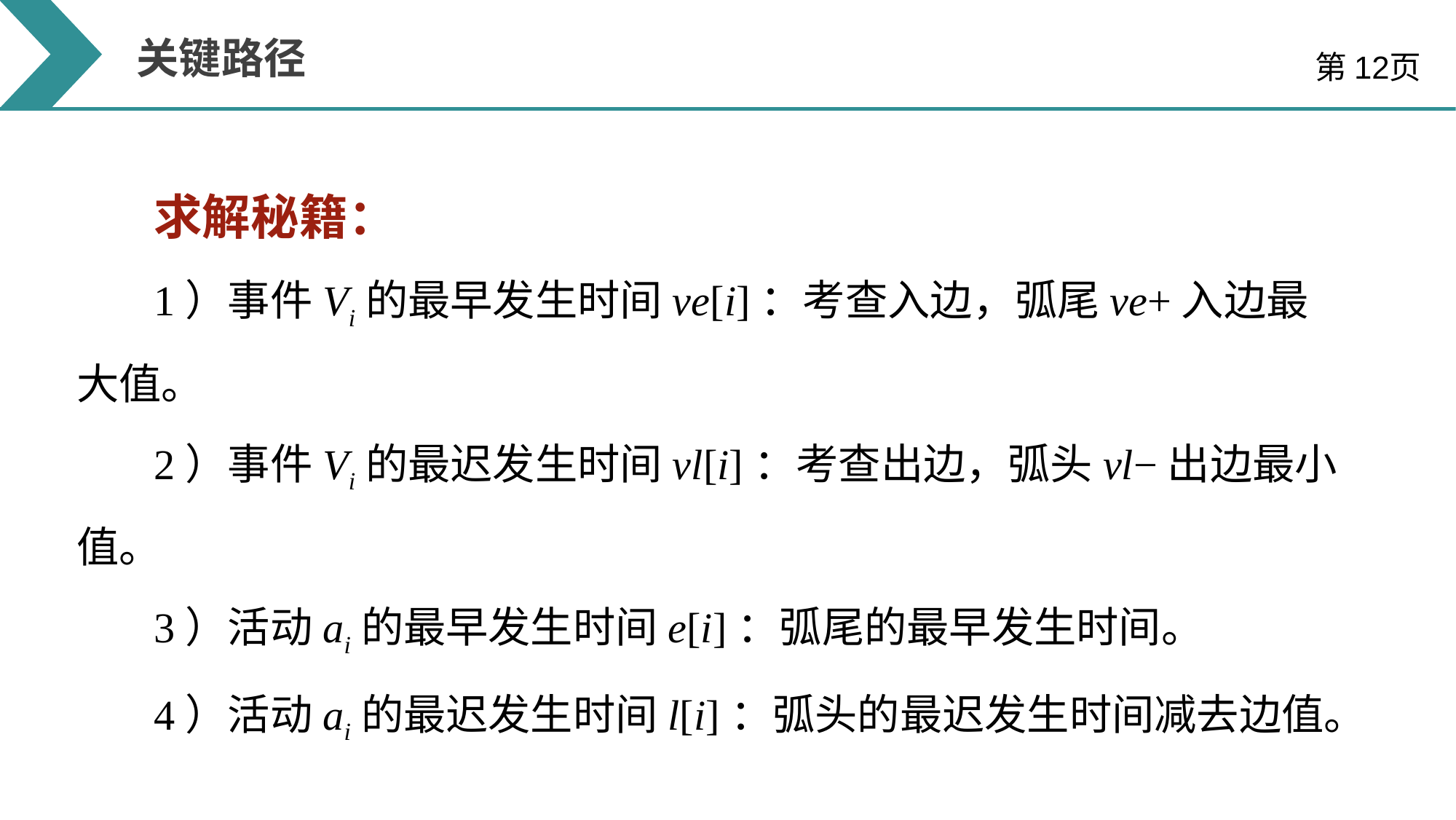

关键路径
第12页
求解秘籍：
1）事件Vi的最早发生时间ve[i]：考查入边，弧尾ve+入边最大值。
2）事件Vi的最迟发生时间vl[i]：考查出边，弧头vl−出边最小值。
3）活动ai的最早发生时间e[i]：弧尾的最早发生时间。
4）活动ai的最迟发生时间l[i]：弧头的最迟发生时间减去边值。